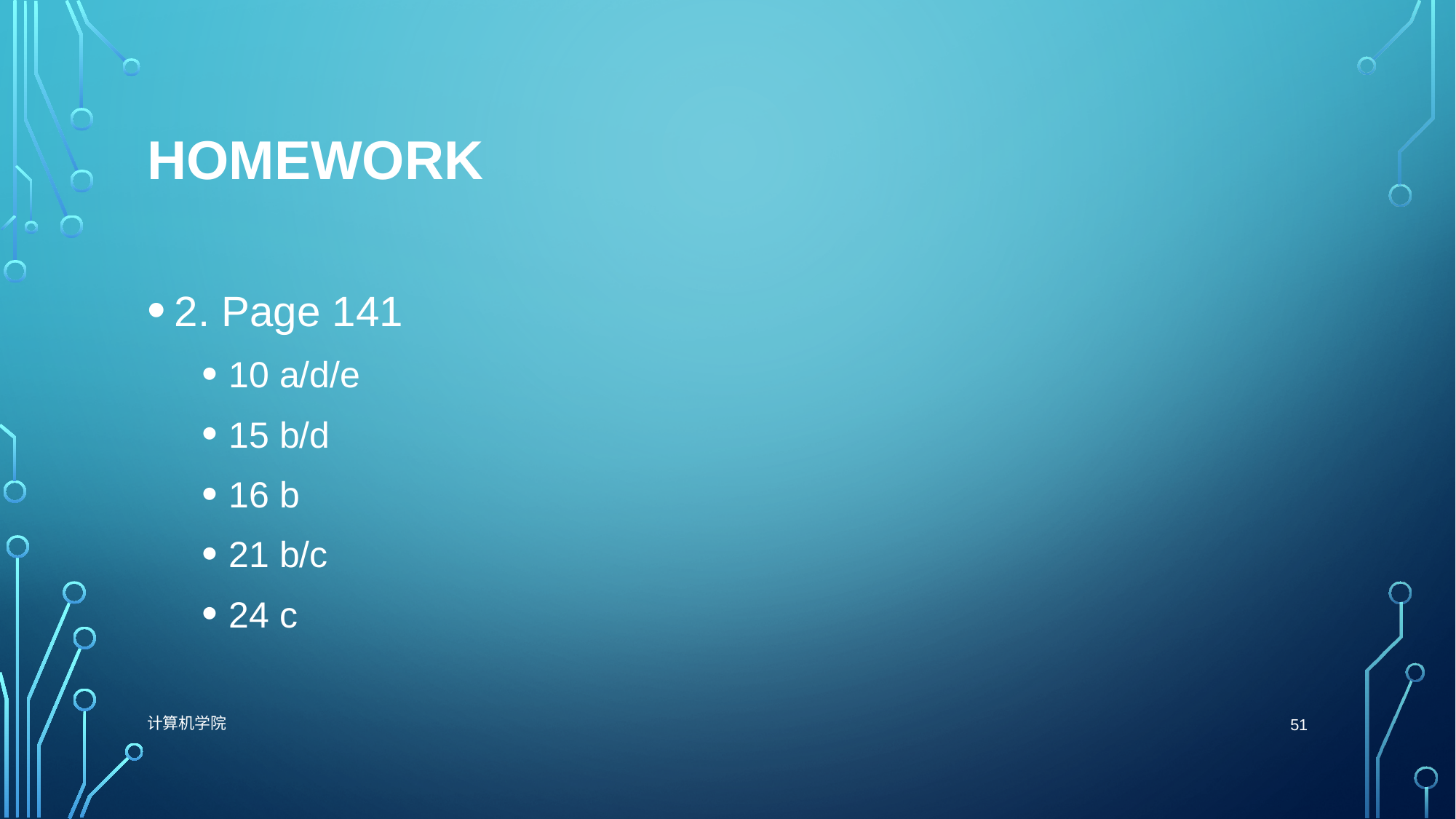

# HOMEWORK
2. Page 141
10 a/d/e
15 b/d
16 b
21 b/c
24 c
51
计算机学院